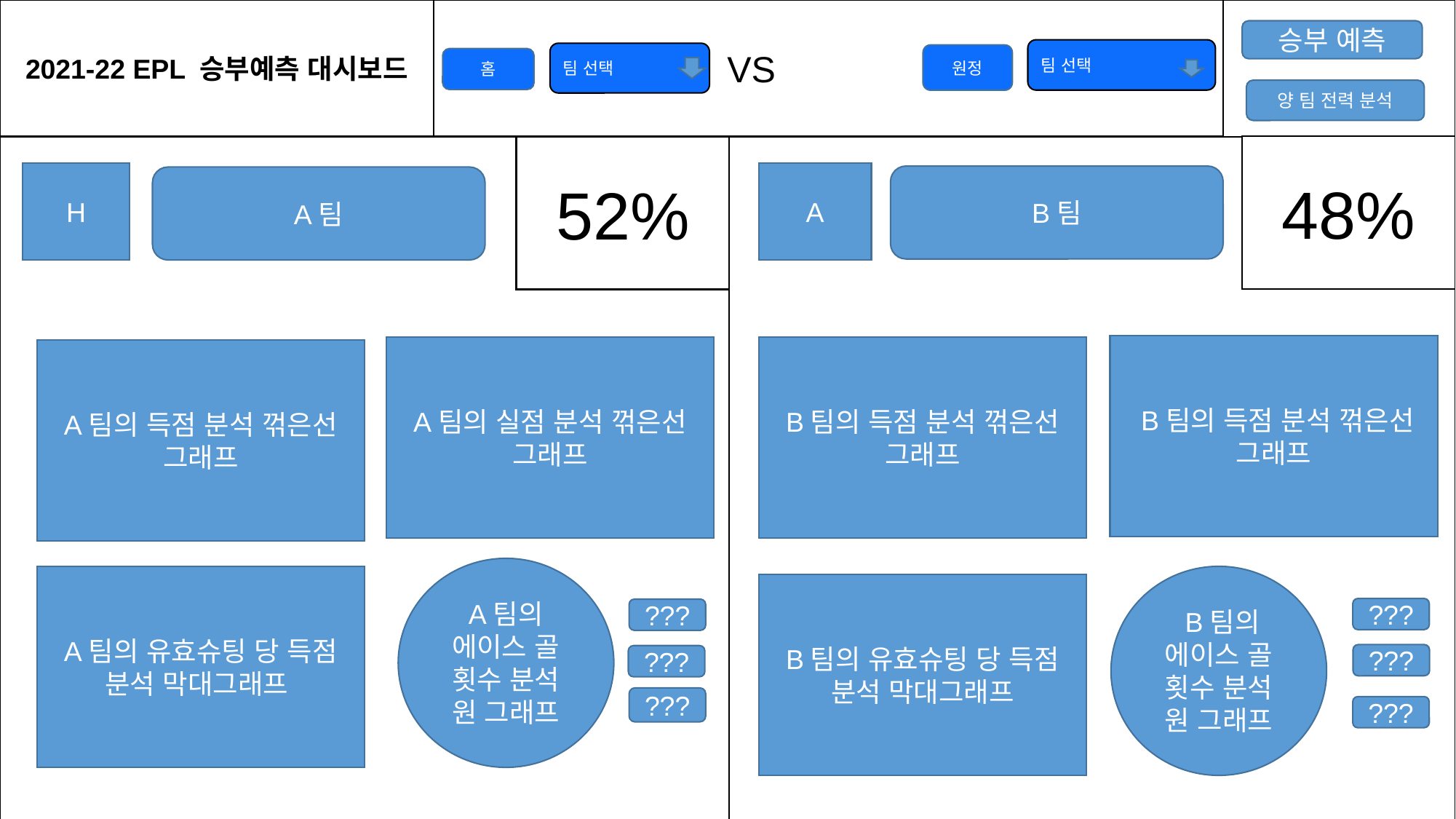

2021-22 EPL 승부예측 대시보드
                                     VS

승부 예측
팀 선택
팀 선택
원정
홈

양 팀 전력 분석
48%
52%

H
A
B팀
A팀
 B팀의 득점 분석 꺾은선 그래프
A팀의 실점 분석 꺾은선 그래프
B팀의 득점 분석 꺾은선 그래프
A팀의 득점 분석 꺾은선 그래프
A팀의 에이스 골 횟수 분석 원 그래프
A팀의 유효슈팅 당 득점 분석 막대그래프
 B팀의 에이스 골 횟수 분석 원 그래프
B팀의 유효슈팅 당 득점 분석 막대그래프
???
???
???
???
???
???